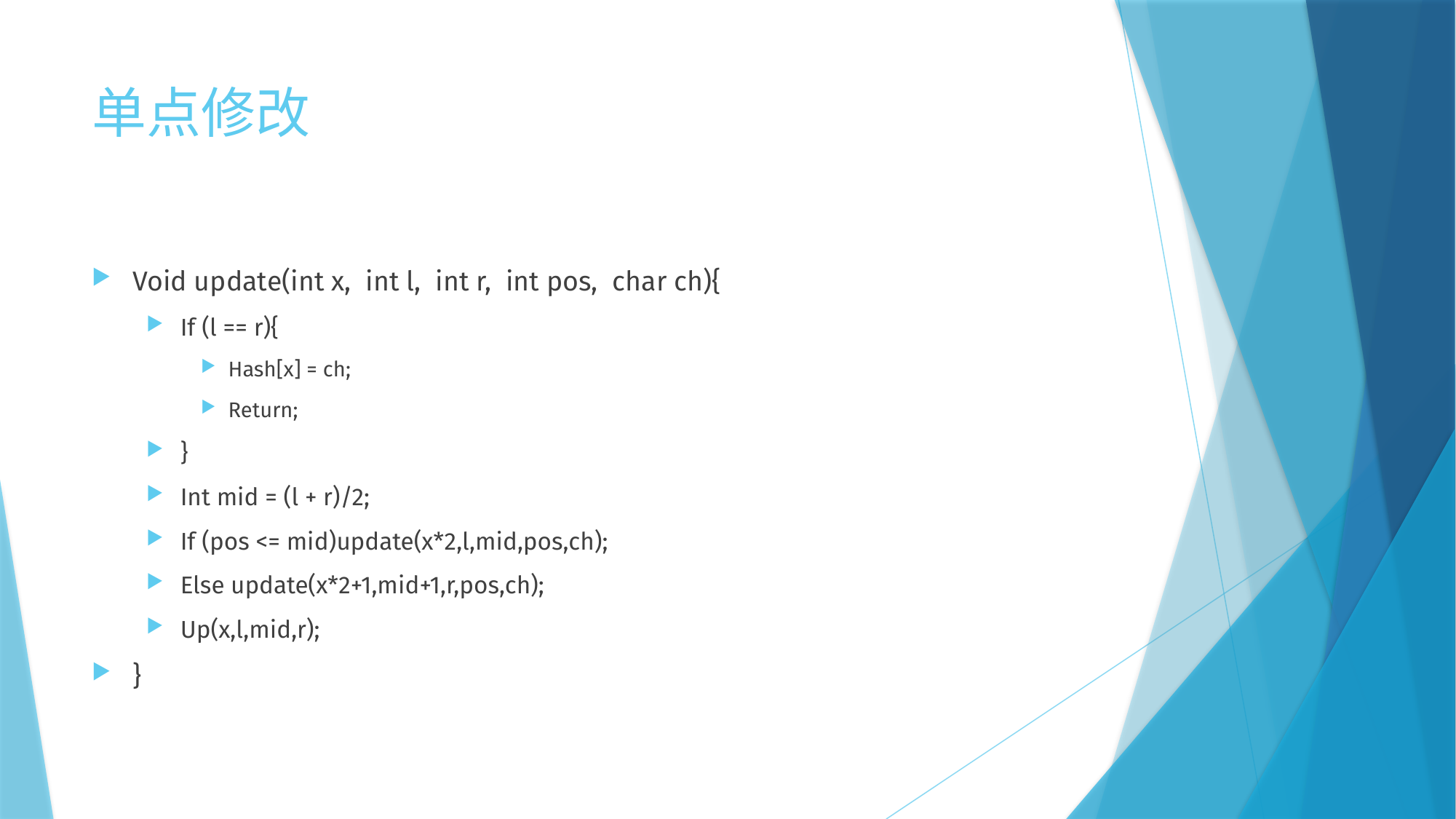

# 单点修改
Void update(int x,  int l,  int r,  int pos,  char ch){
If (l == r){
Hash[x] = ch;
Return;
}
Int mid = (l + r)/2;
If (pos <= mid)update(x*2,l,mid,pos,ch);
Else update(x*2+1,mid+1,r,pos,ch);
Up(x,l,mid,r);
}